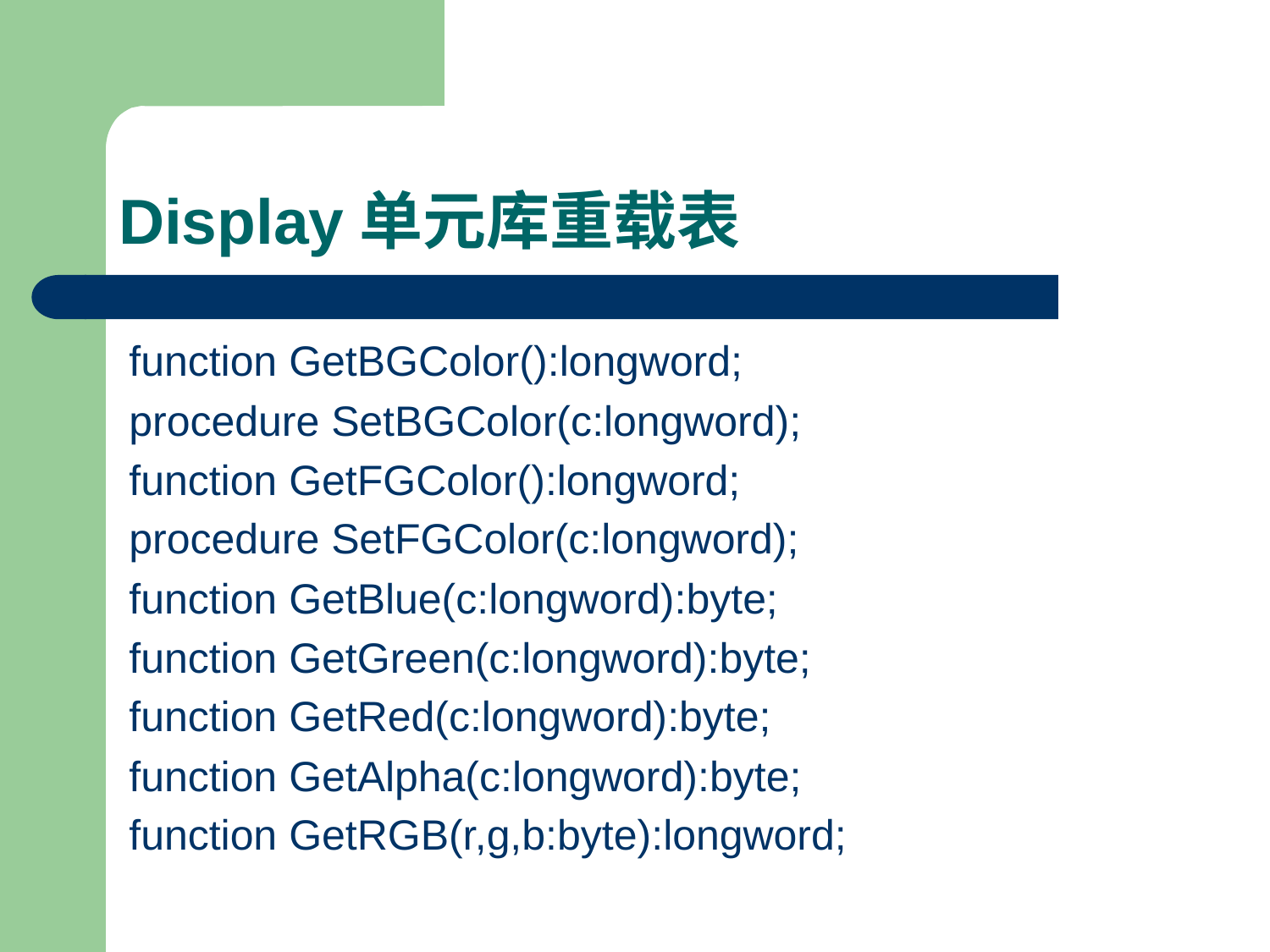

# Display单元库重载表
function GetBGColor():longword;
procedure SetBGColor(c:longword);
function GetFGColor():longword;
procedure SetFGColor(c:longword);
function GetBlue(c:longword):byte;
function GetGreen(c:longword):byte;
function GetRed(c:longword):byte;
function GetAlpha(c:longword):byte;
function GetRGB(r,g,b:byte):longword;